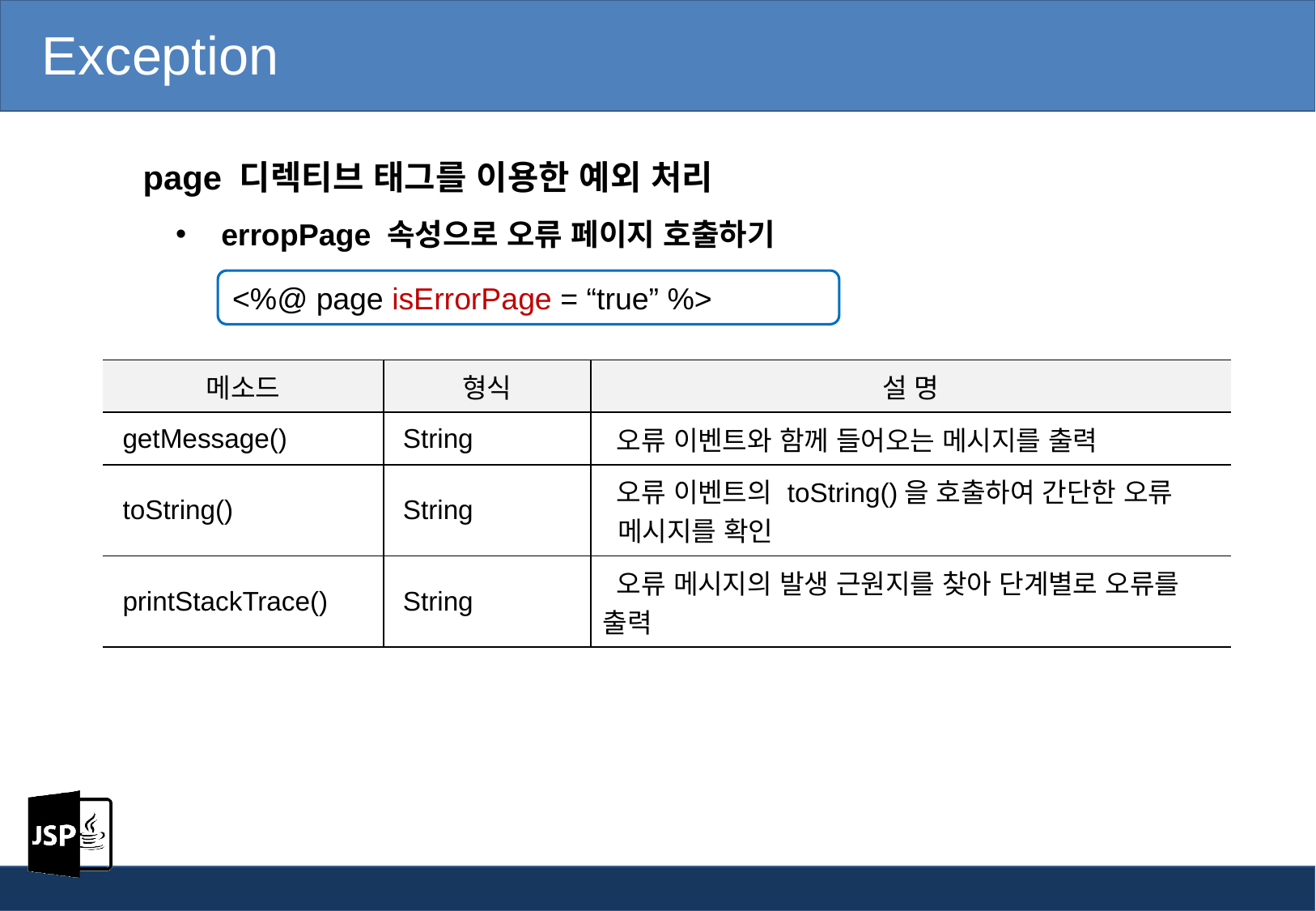

Exception
   page 디렉티브 태그를 이용한 예외 처리
erropPage 속성으로 오류 페이지 호출하기
<%@ page isErrorPage = “true” %>
| 메소드 | 형식 | 설 명 |
| --- | --- | --- |
| getMessage() | String | 오류 이벤트와 함께 들어오는 메시지를 출력 |
| toString() | String | 오류 이벤트의 toString()을 호출하여 간단한 오류 메시지를 확인 |
| printStackTrace() | String | 오류 메시지의 발생 근원지를 찾아 단계별로 오류를 출력 |